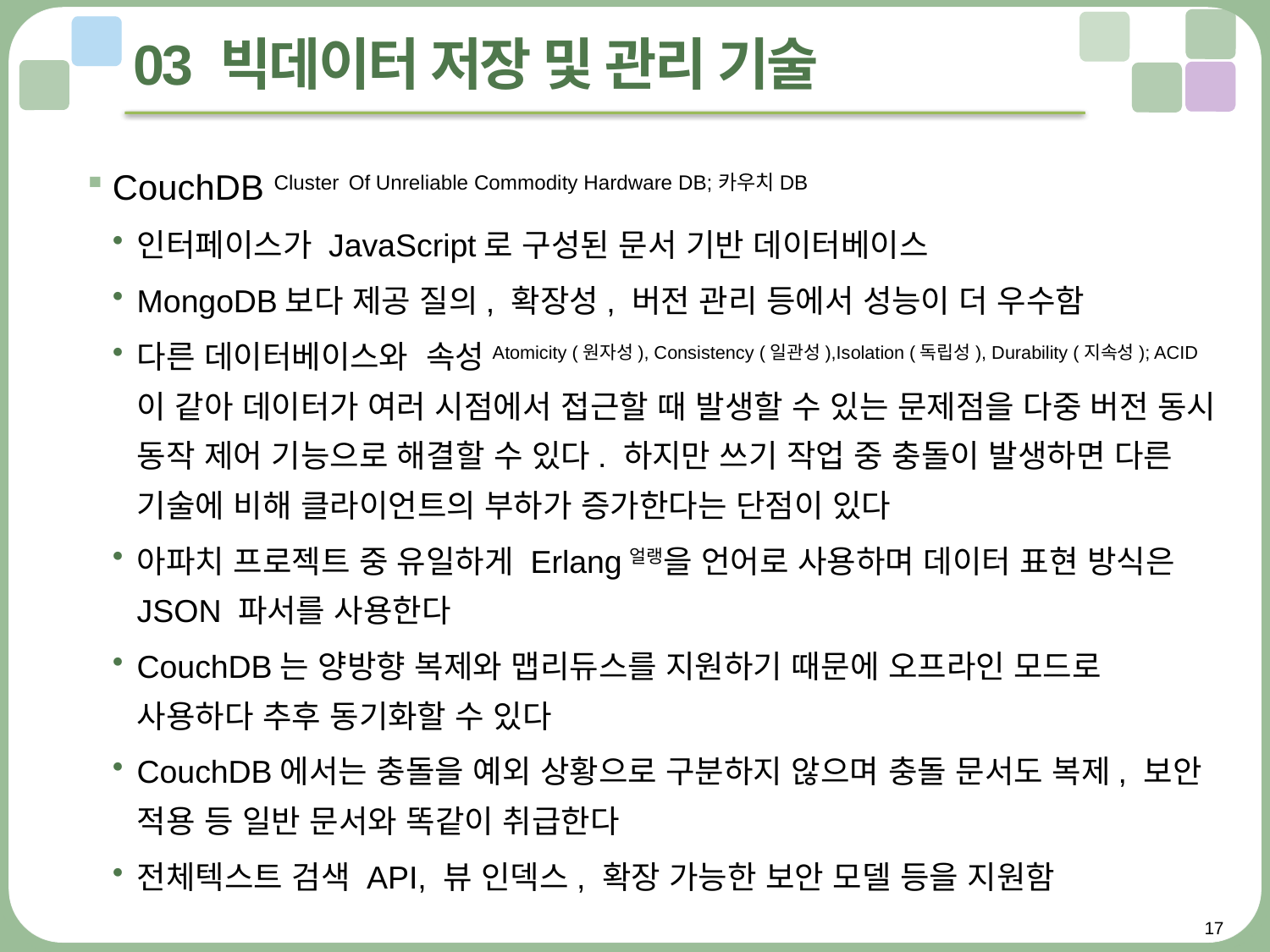

# 03 빅데이터 저장 및 관리 기술
CouchDB Cluster Of Unreliable Commodity Hardware DB;카우치DB
인터페이스가 JavaScript로 구성된 문서 기반 데이터베이스
MongoDB보다 제공 질의, 확장성, 버전 관리 등에서 성능이 더 우수함
다른 데이터베이스와  속성Atomicity (원자성), Consistency (일관성),Isolation (독립성), Durability (지속성); ACID이 같아 데이터가 여러 시점에서 접근할 때 발생할 수 있는 문제점을 다중 버전 동시 동작 제어 기능으로 해결할 수 있다. 하지만 쓰기 작업 중 충돌이 발생하면 다른 기술에 비해 클라이언트의 부하가 증가한다는 단점이 있다
아파치 프로젝트 중 유일하게 Erlang얼랭을 언어로 사용하며 데이터 표현 방식은 JSON 파서를 사용한다
CouchDB는 양방향 복제와 맵리듀스를 지원하기 때문에 오프라인 모드로 사용하다 추후 동기화할 수 있다
CouchDB에서는 충돌을 예외 상황으로 구분하지 않으며 충돌 문서도 복제, 보안 적용 등 일반 문서와 똑같이 취급한다
전체텍스트 검색 API, 뷰 인덱스, 확장 가능한 보안 모델 등을 지원함